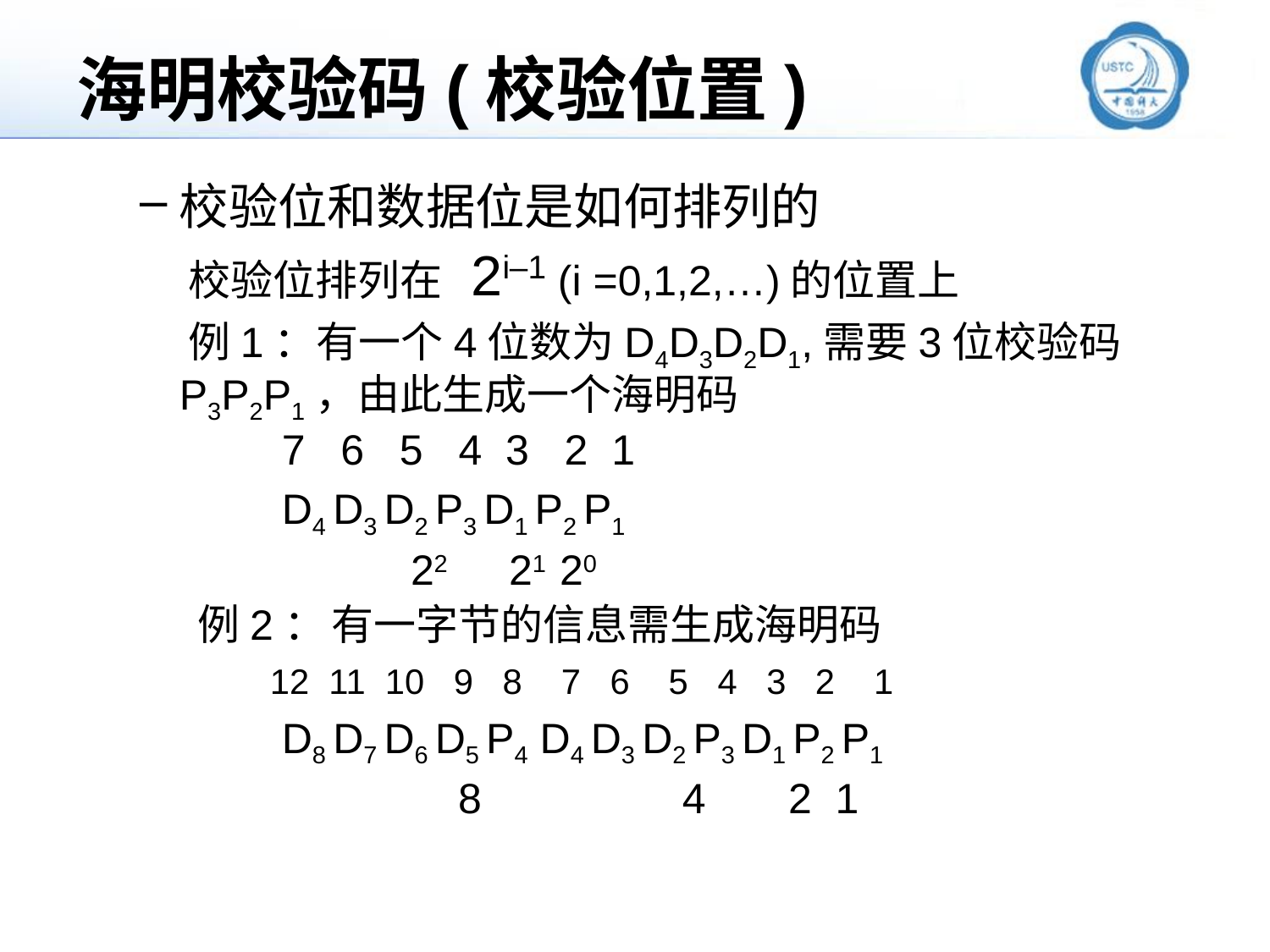

# 海明校验码(校验位置)
校验位和数据位是如何排列的
    校验位排列在  2i–1 (i =0,1,2,…)的位置上
    例1：有一个4位数为D4D3D2D1,需要3位校验码P3P2P1，由此生成一个海明码
            7   6   5   4  3   2  1
            D4 D3 D2 P3 D1 P2 P1
                                        22         21  20
     例2： 有一字节的信息需生成海明码
           12  11  10   9   8    7   6    5   4   3   2    1
            D8 D7 D6 D5 P4 D4 D3 D2 P3 D1 P2 P1
                                               8                 4       2  1